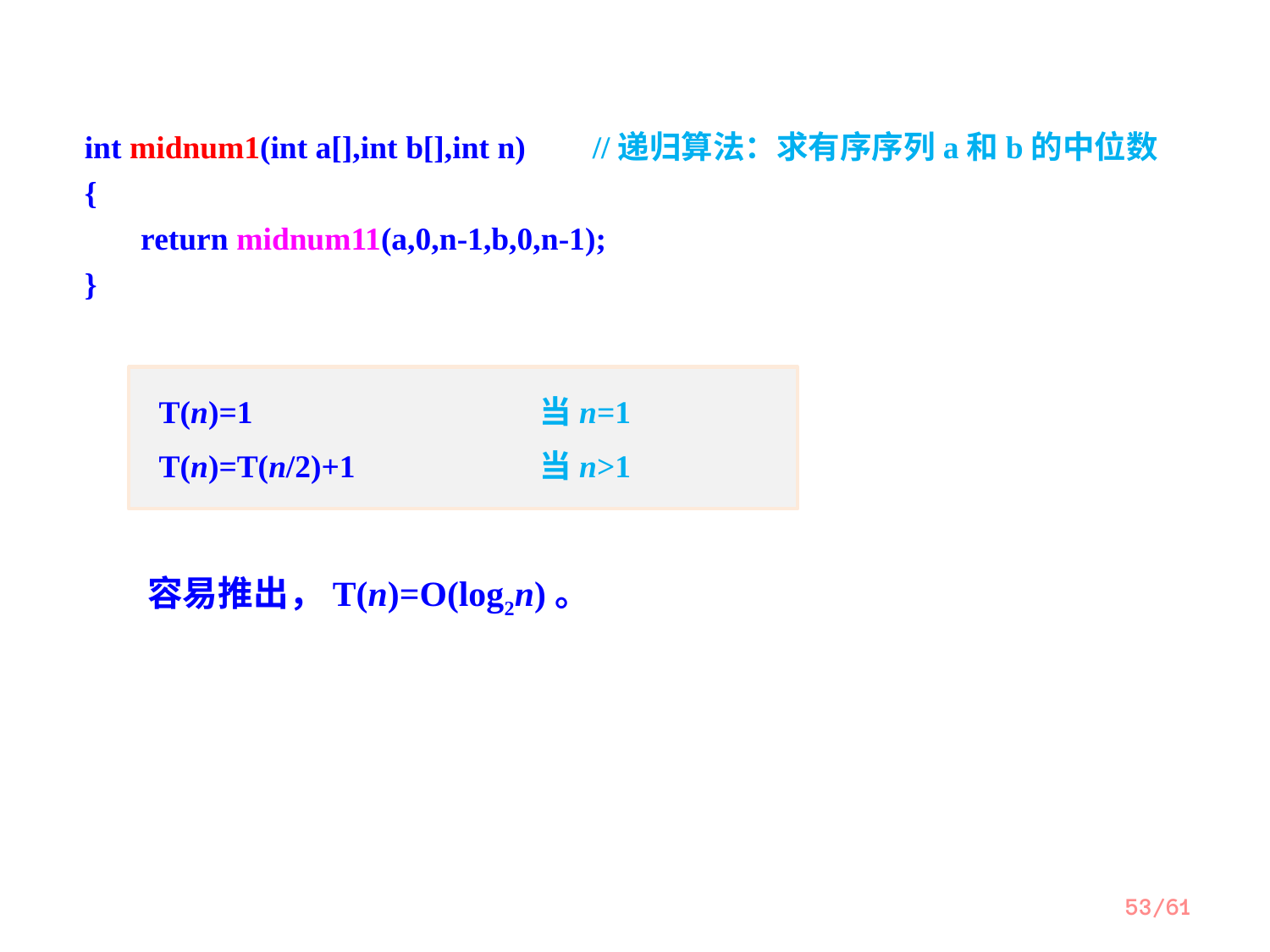

int midnum1(int a[],int b[],int n) 	//递归算法：求有序序列a和b的中位数
{
       return midnum11(a,0,n-1,b,0,n-1);
}
T(n)=1			当n=1
T(n)=T(n/2)+1		当n>1
容易推出，T(n)=O(log2n)。
53/61